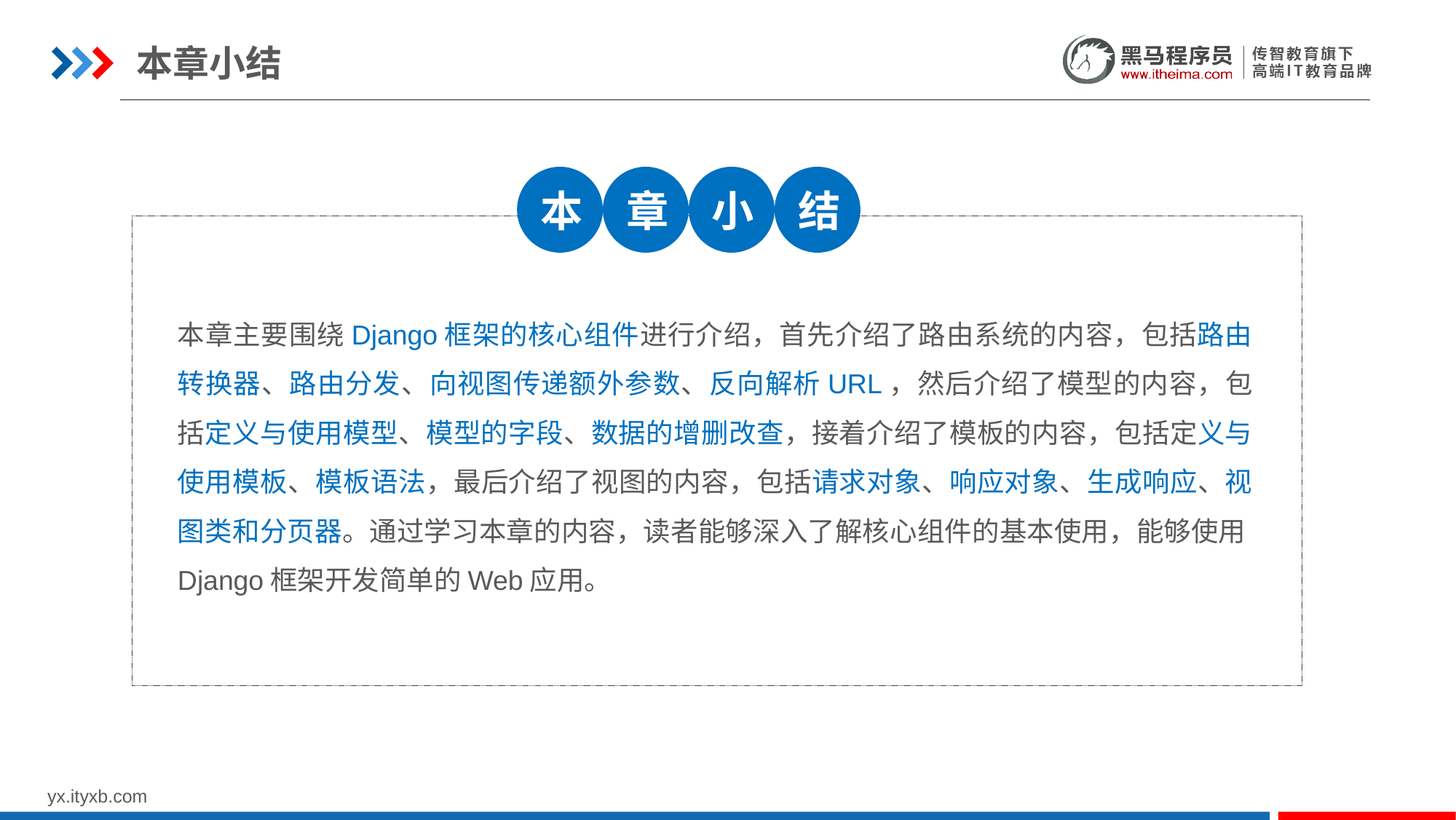

本章小结
本
章
小
结

本章主要围绕Django框架的核心组件进行介绍，首先介绍了路由系统的内容，包括路由转换器、路由分发、向视图传递额外参数、反向解析URL，然后介绍了模型的内容，包括定义与使用模型、模型的字段、数据的增删改查，接着介绍了模板的内容，包括定义与使用模板、模板语法，最后介绍了视图的内容，包括请求对象、响应对象、生成响应、视图类和分页器。通过学习本章的内容，读者能够深入了解核心组件的基本使用，能够使用Django框架开发简单的Web应用。